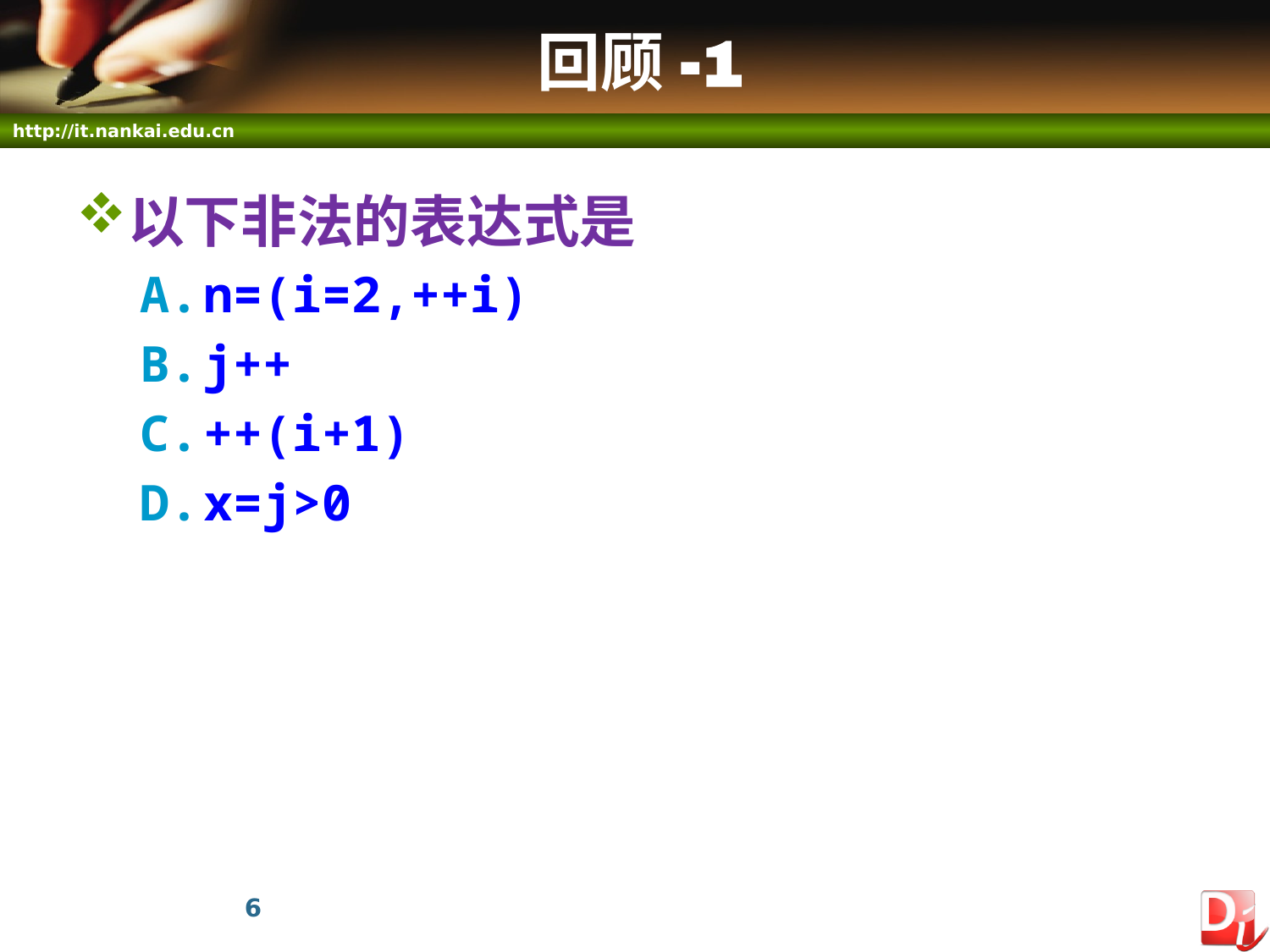

# 回顾-1
以下非法的表达式是
n=(i=2,++i)
j++
++(i+1)
x=j>0
6